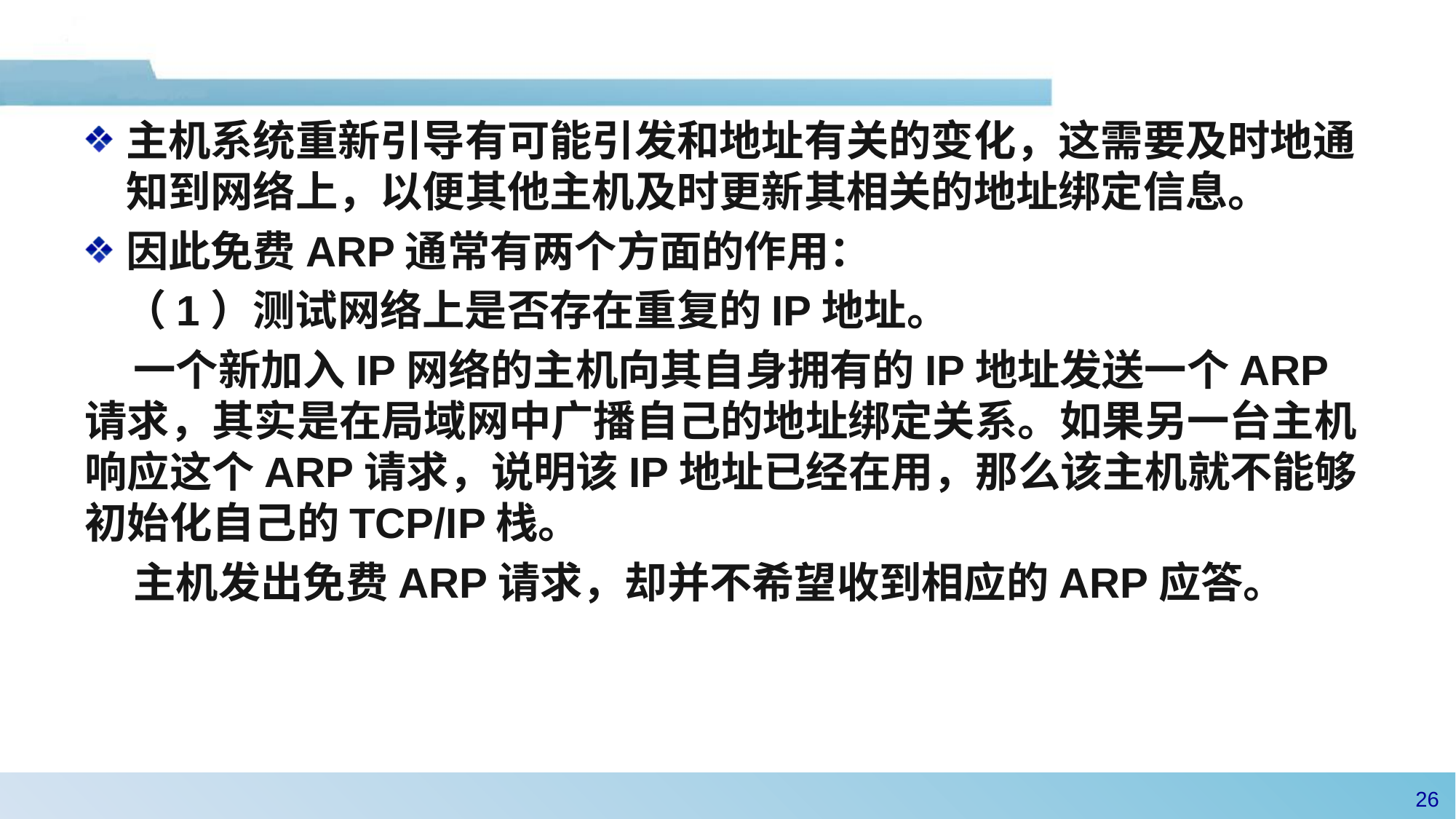

主机系统重新引导有可能引发和地址有关的变化，这需要及时地通知到网络上，以便其他主机及时更新其相关的地址绑定信息。
因此免费ARP通常有两个方面的作用：
   （1）测试网络上是否存在重复的IP地址。
    一个新加入IP网络的主机向其自身拥有的IP地址发送一个ARP请求，其实是在局域网中广播自己的地址绑定关系。如果另一台主机响应这个ARP请求，说明该IP地址已经在用，那么该主机就不能够初始化自己的TCP/IP栈。
    主机发出免费ARP请求，却并不希望收到相应的ARP应答。

26